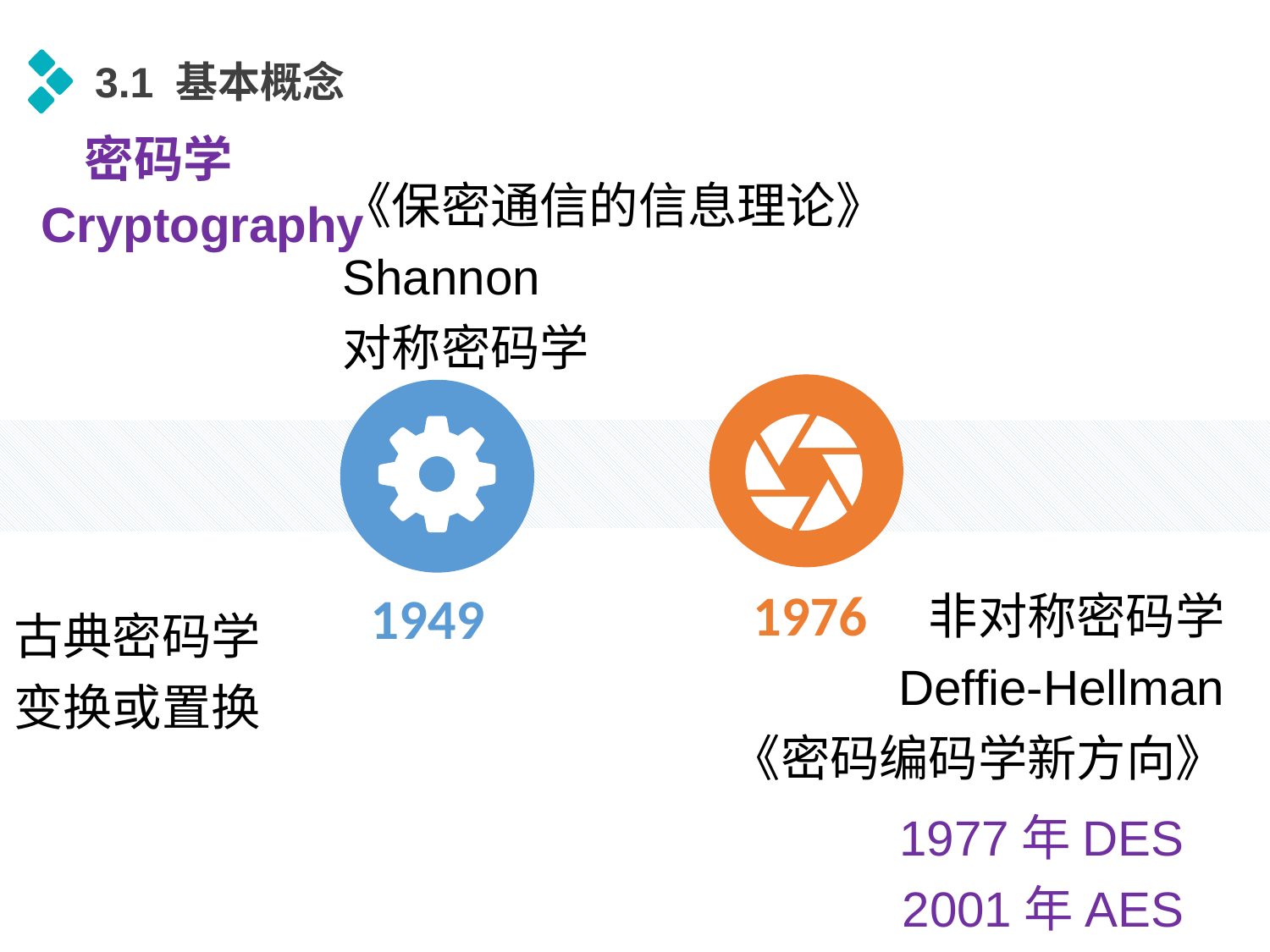

3.1 基本概念

密码学
《保密通信的信息理论》
Shannon
对称密码学
Cryptography

古典密码学
变换或置换
非对称密码学
Deffie-Hellman
《密码编码学新方向》
1976
1949
1977年DES
2001年AES